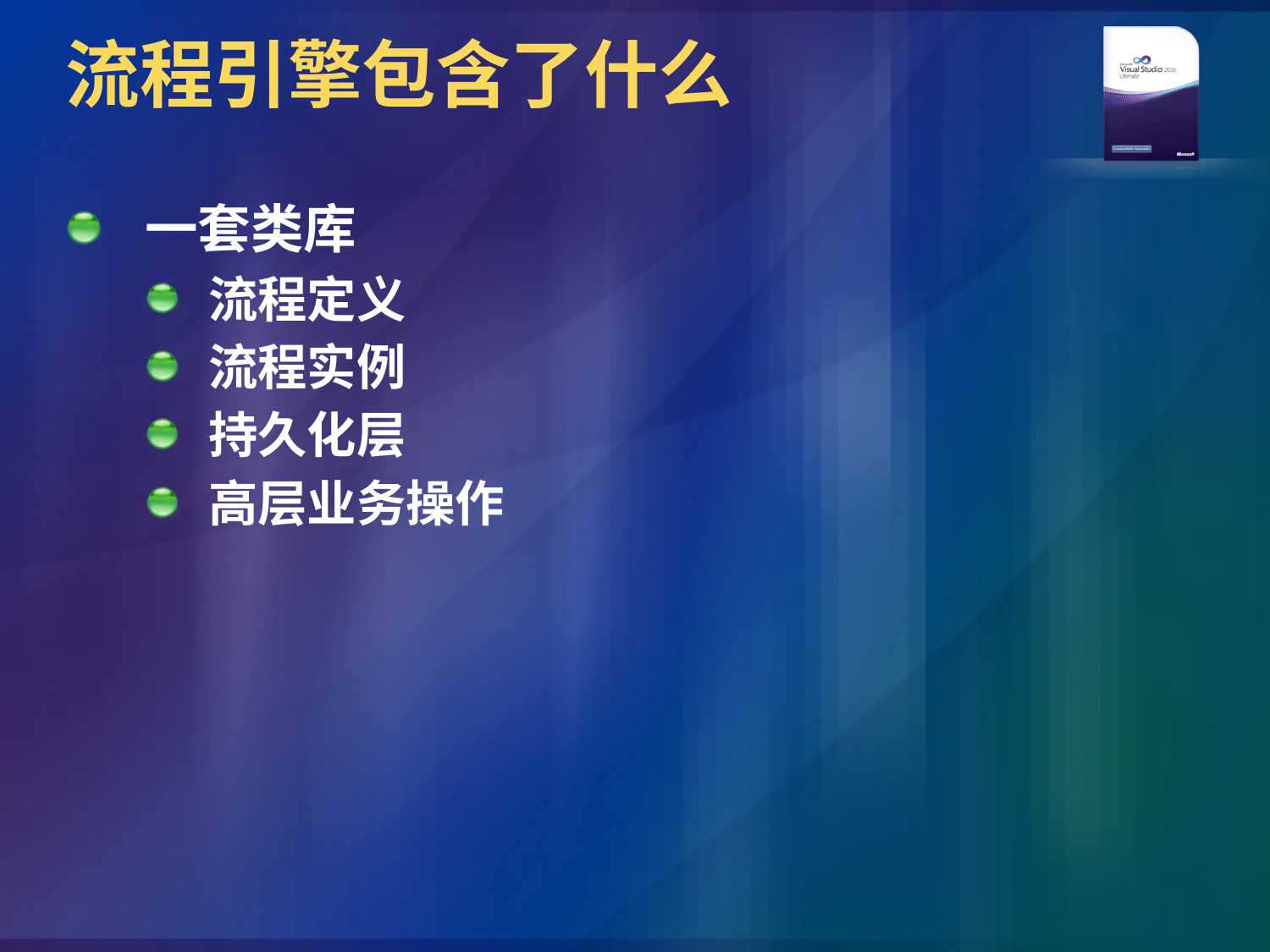

# 流程引擎包含了什么
一套类库
流程定义
流程实例
持久化层
高层业务操作